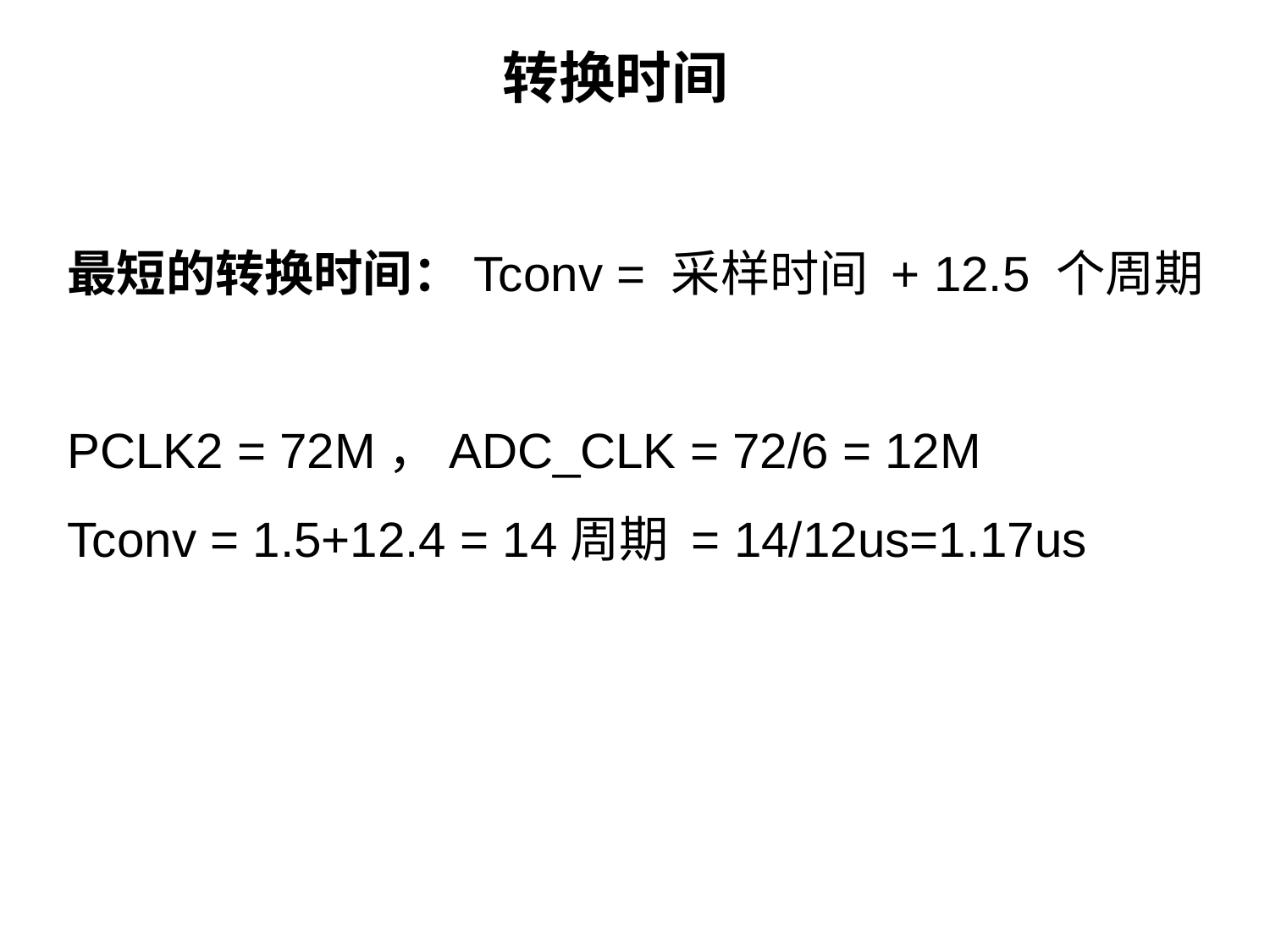

转换时间
最短的转换时间：Tconv = 采样时间 + 12.5 个周期

PCLK2 = 72M，ADC_CLK = 72/6 = 12M
Tconv = 1.5+12.4 = 14周期 = 14/12us=1.17us